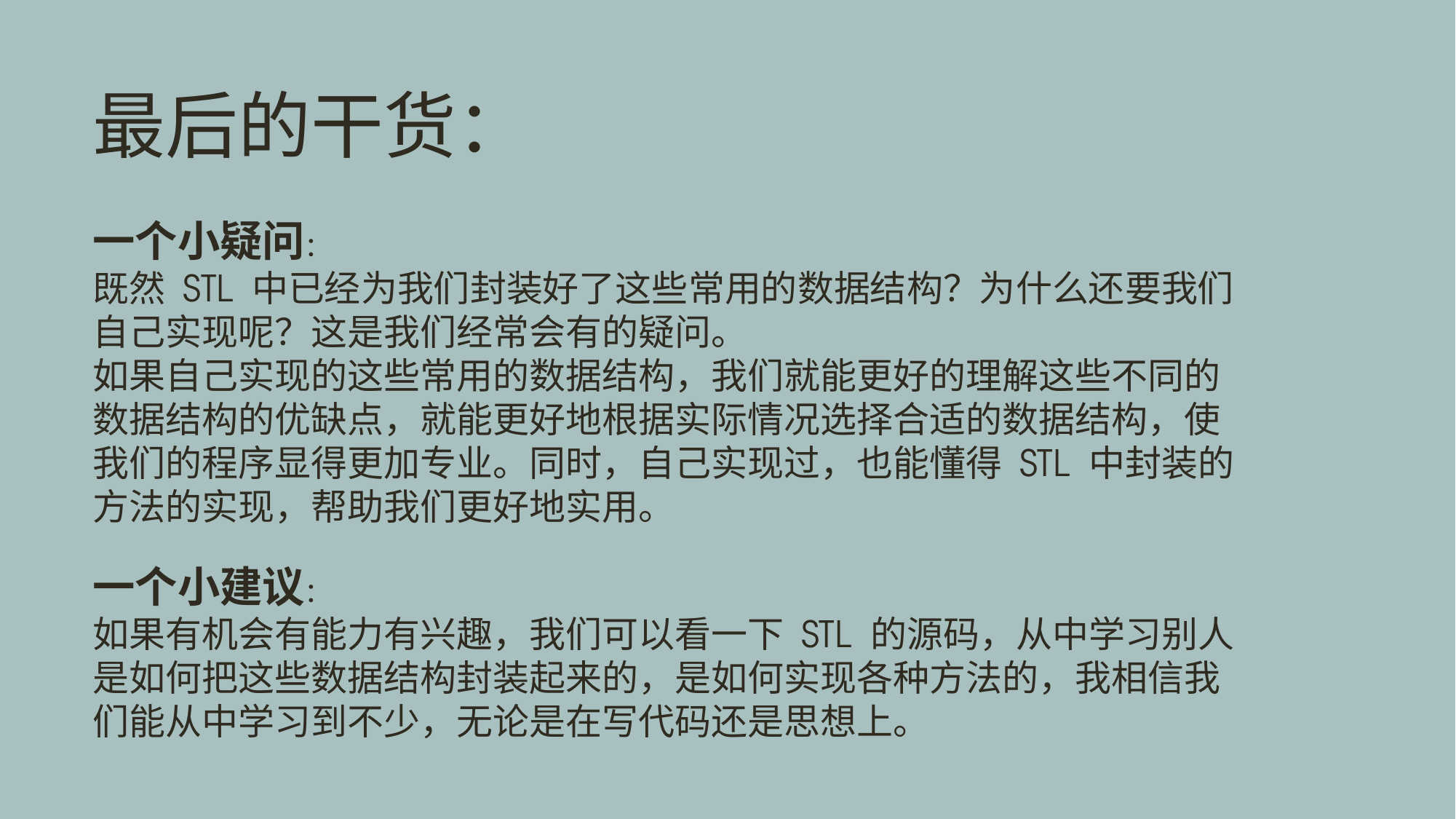

最后的干货：
一个小疑问：
既然 STL 中已经为我们封装好了这些常用的数据结构？为什么还要我们自己实现呢？这是我们经常会有的疑问。
如果自己实现的这些常用的数据结构，我们就能更好的理解这些不同的数据结构的优缺点，就能更好地根据实际情况选择合适的数据结构，使我们的程序显得更加专业。同时，自己实现过，也能懂得 STL 中封装的方法的实现，帮助我们更好地实用。

一个小建议：
如果有机会有能力有兴趣，我们可以看一下 STL 的源码，从中学习别人是如何把这些数据结构封装起来的，是如何实现各种方法的，我相信我们能从中学习到不少，无论是在写代码还是思想上。